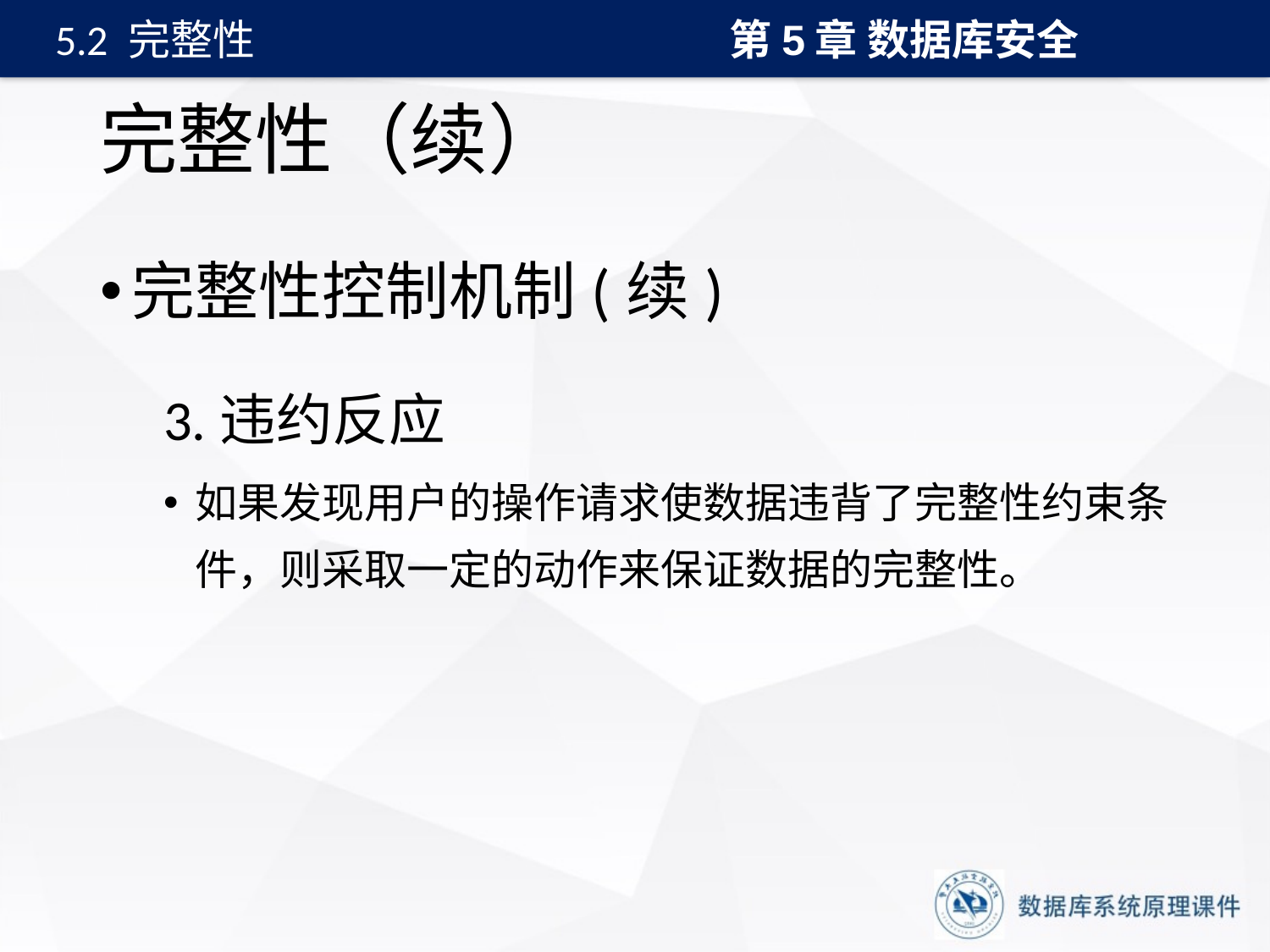

第5章 数据库安全
5.2 完整性
# 完整性（续）
完整性控制机制(续)

3.违约反应
如果发现用户的操作请求使数据违背了完整性约束条件，则采取一定的动作来保证数据的完整性。